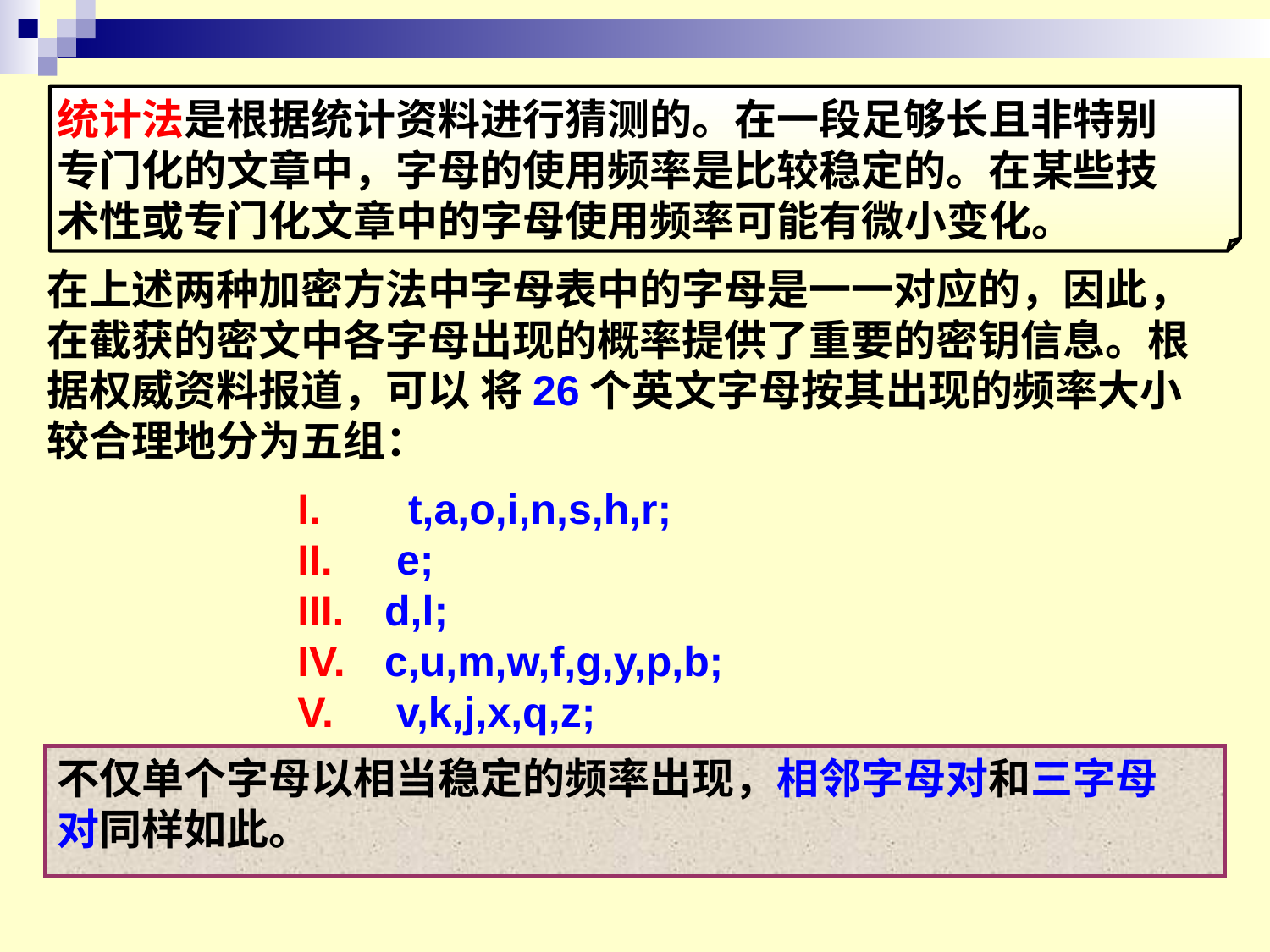

统计法是根据统计资料进行猜测的。在一段足够长且非特别专门化的文章中，字母的使用频率是比较稳定的。在某些技术性或专门化文章中的字母使用频率可能有微小变化。

在上述两种加密方法中字母表中的字母是一一对应的，因此，在截获的密文中各字母出现的概率提供了重要的密钥信息。根据权威资料报道，可以 将26个英文字母按其出现的频率大小较合理地分为五组：
    t,a,o,i,n,s,h,r;
   e;
  d,l;
  c,u,m,w,f,g,y,p,b;
   v,k,j,x,q,z;

不仅单个字母以相当稳定的频率出现，相邻字母对和三字母对同样如此。